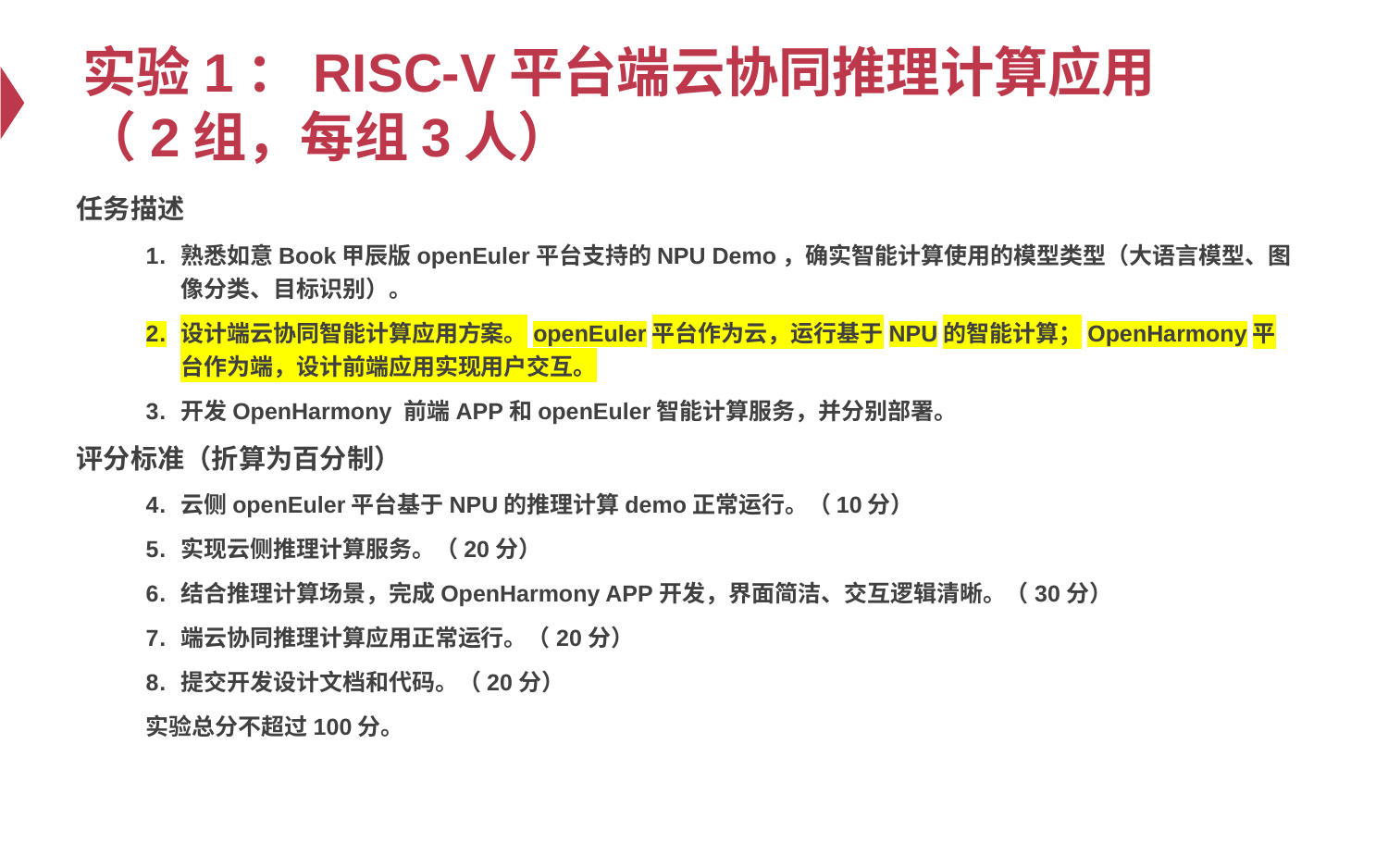

# 实验1：RISC-V平台端云协同推理计算应用 （2组，每组3人）
任务描述
熟悉如意Book甲辰版openEuler平台支持的NPU Demo，确实智能计算使用的模型类型（大语言模型、图像分类、目标识别）。
设计端云协同智能计算应用方案。openEuler平台作为云，运行基于NPU的智能计算；OpenHarmony平台作为端，设计前端应用实现用户交互。
开发OpenHarmony 前端APP和openEuler智能计算服务，并分别部署。
评分标准（折算为百分制）
云侧openEuler平台基于NPU的推理计算demo正常运行。（10分）
实现云侧推理计算服务。（20分）
结合推理计算场景，完成OpenHarmony APP开发，界面简洁、交互逻辑清晰。（30分）
端云协同推理计算应用正常运行。（20分）
提交开发设计文档和代码。（20分）
实验总分不超过100分。